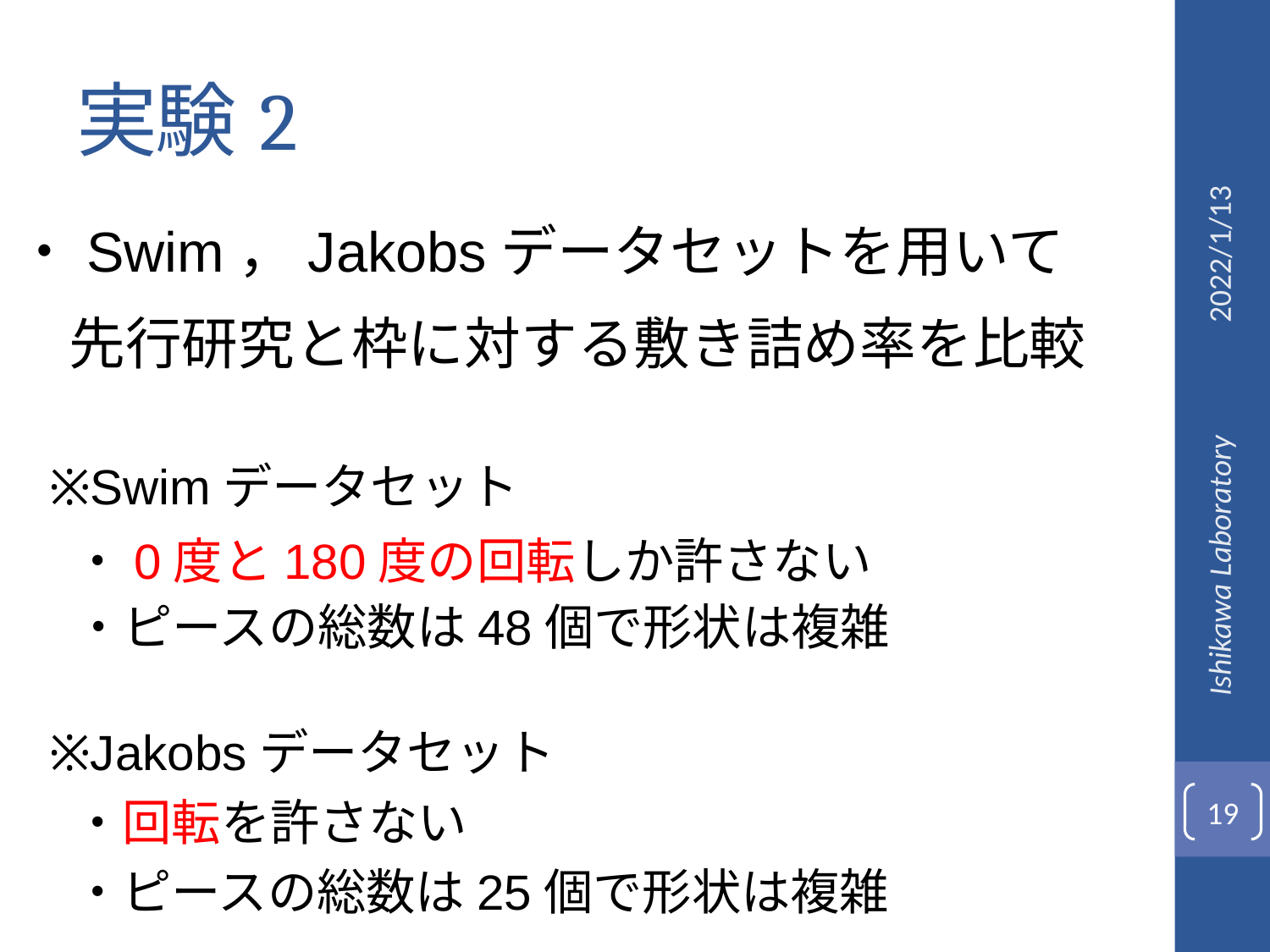

# 実験2
・Swim，Jakobsデータセットを用いて
2022/1/13
　先行研究と枠に対する敷き詰め率を比較

※Swimデータセット
　・0度と180度の回転しか許さない
Ishikawa Laboratory
　・ピースの総数は48個で形状は複雑
※Jakobsデータセット
19
　・回転を許さない
　・ピースの総数は25個で形状は複雑